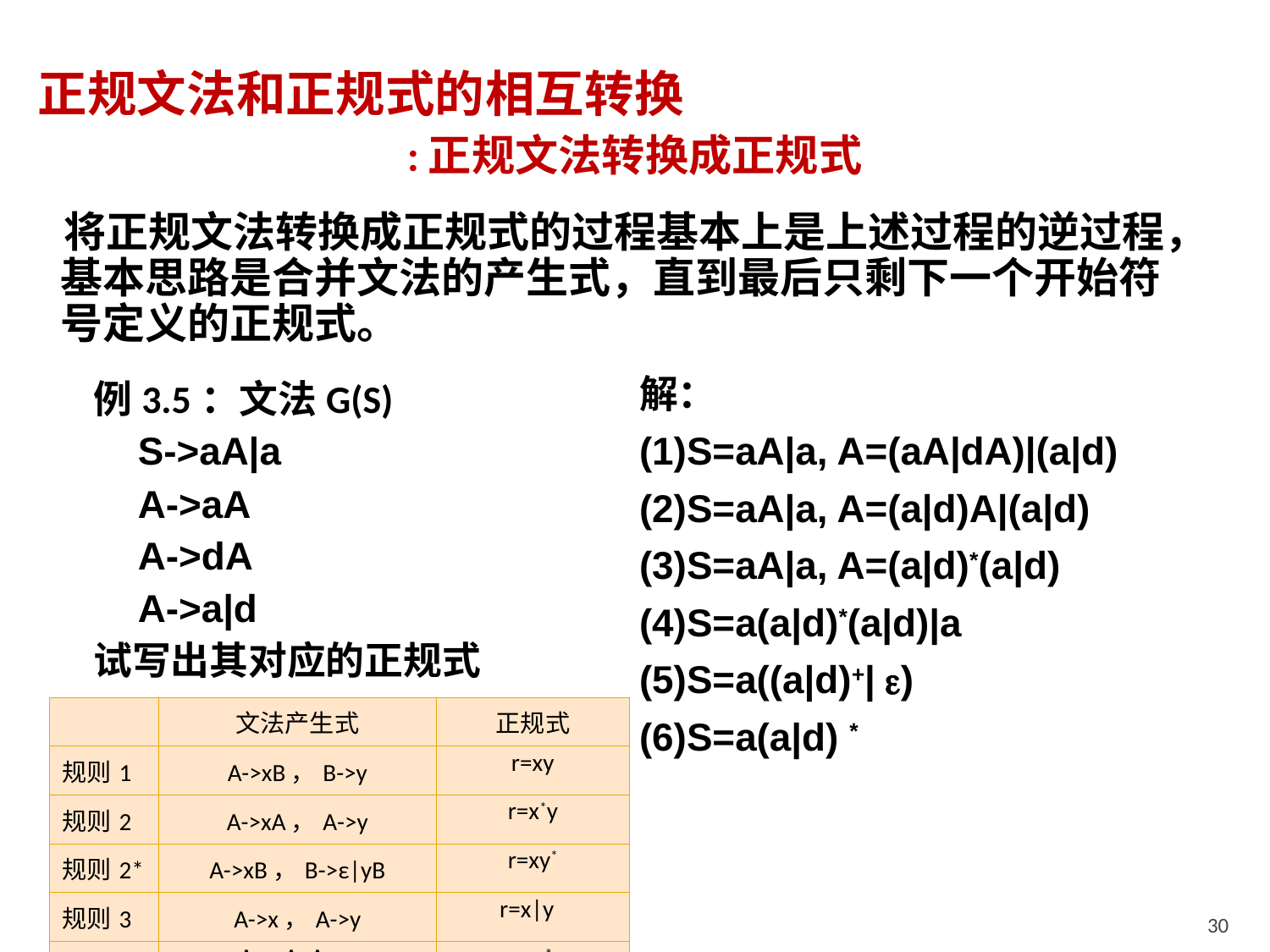

正规文法和正规式的相互转换
                                :正规文法转换成正规式
将正规文法转换成正规式的过程基本上是上述过程的逆过程，基本思路是合并文法的产生式，直到最后只剩下一个开始符号定义的正规式。
解：
(1)S=aA|a, A=(aA|dA)|(a|d)
(2)S=aA|a, A=(a|d)A|(a|d)
(3)S=aA|a, A=(a|d)*(a|d)
(4)S=a(a|d)*(a|d)|a
(5)S=a((a|d)+| ε)
(6)S=a(a|d) *
例3.5：文法G(S)
	S->aA|a
	A->aA
	A->dA
	A->a|d
试写出其对应的正规式
|  | 文法产生式 | 正规式 |
| --- | --- | --- |
| 规则1 | A->xB，B->y | r=xy |
| 规则2 | A->xA，A->y | r=x\*y |
| 规则2\* | A->xB，B->ε|yB | r=xy\* |
| 规则3 | A->x，A->y | r=x|y |
| 规则4 | A->xA, A->ε | r=x\* |
30